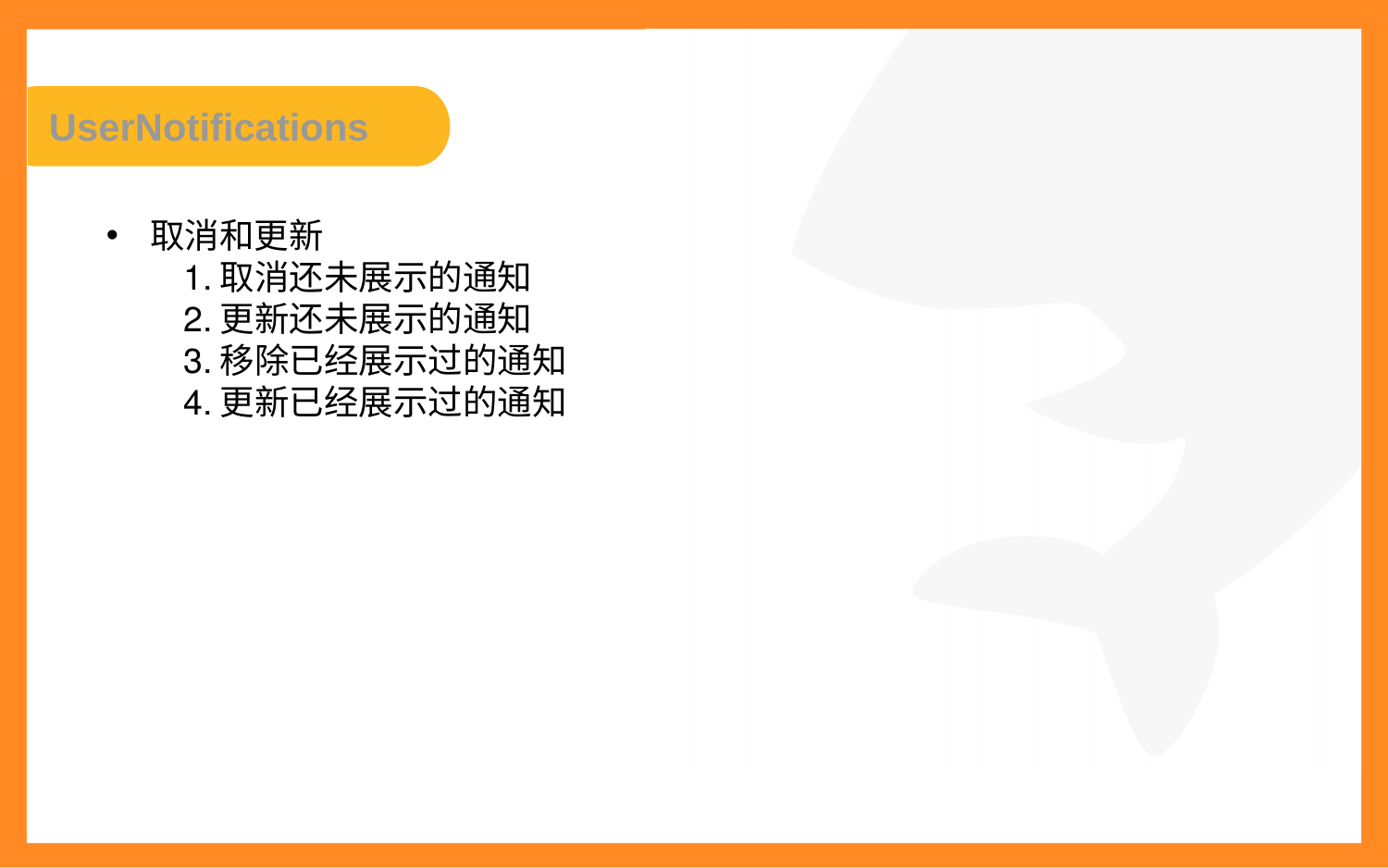

UserNotifications
取消和更新
取消还未展示的通知
更新还未展示的通知
移除已经展示过的通知
更新已经展示过的通知